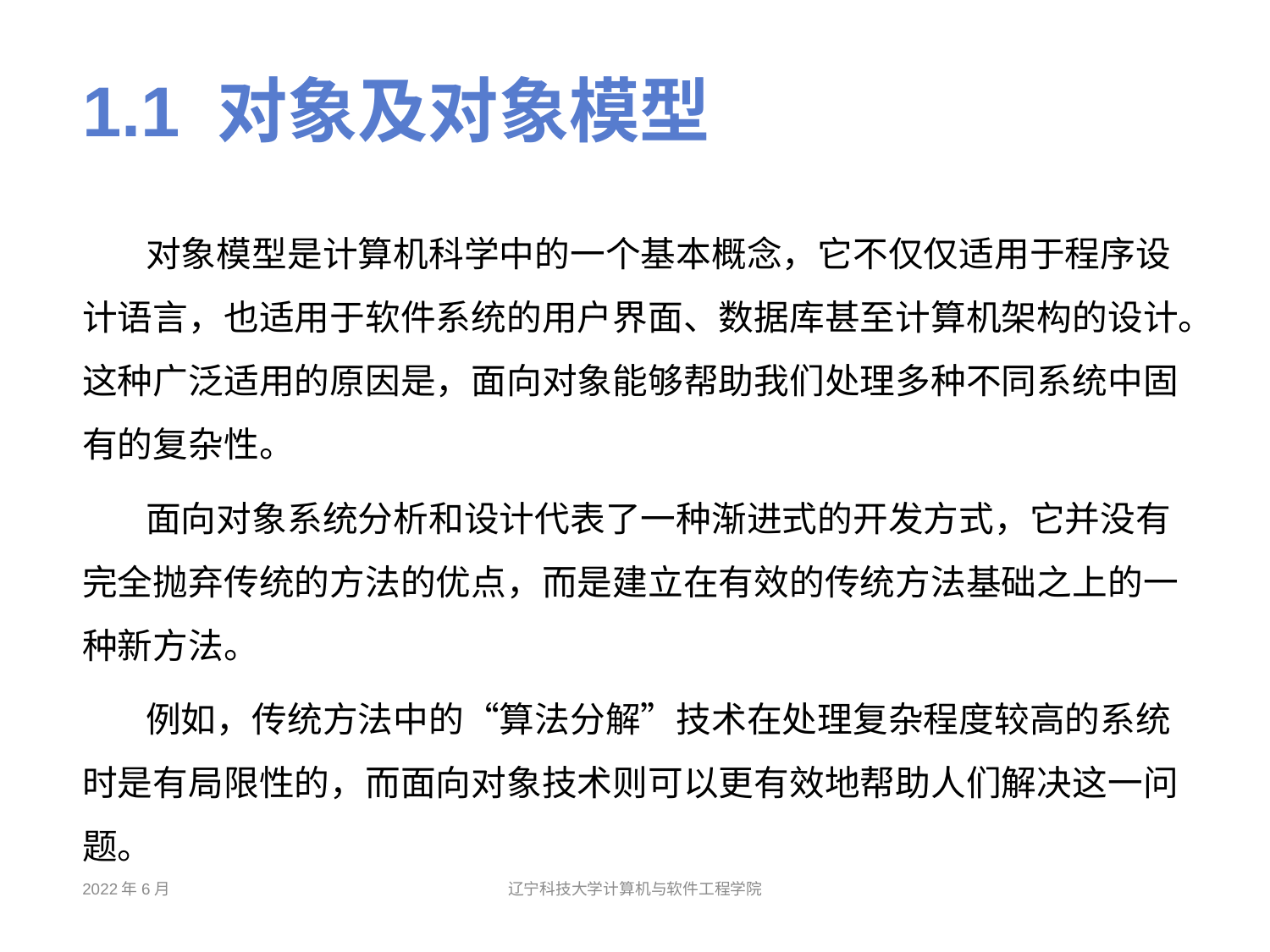

# 1.1 对象及对象模型
对象模型是计算机科学中的一个基本概念，它不仅仅适用于程序设计语言，也适用于软件系统的用户界面、数据库甚至计算机架构的设计。这种广泛适用的原因是，面向对象能够帮助我们处理多种不同系统中固有的复杂性。
面向对象系统分析和设计代表了一种渐进式的开发方式，它并没有完全抛弃传统的方法的优点，而是建立在有效的传统方法基础之上的一种新方法。
例如，传统方法中的“算法分解”技术在处理复杂程度较高的系统时是有局限性的，而面向对象技术则可以更有效地帮助人们解决这一问题。

2022年6月
辽宁科技大学计算机与软件工程学院
3